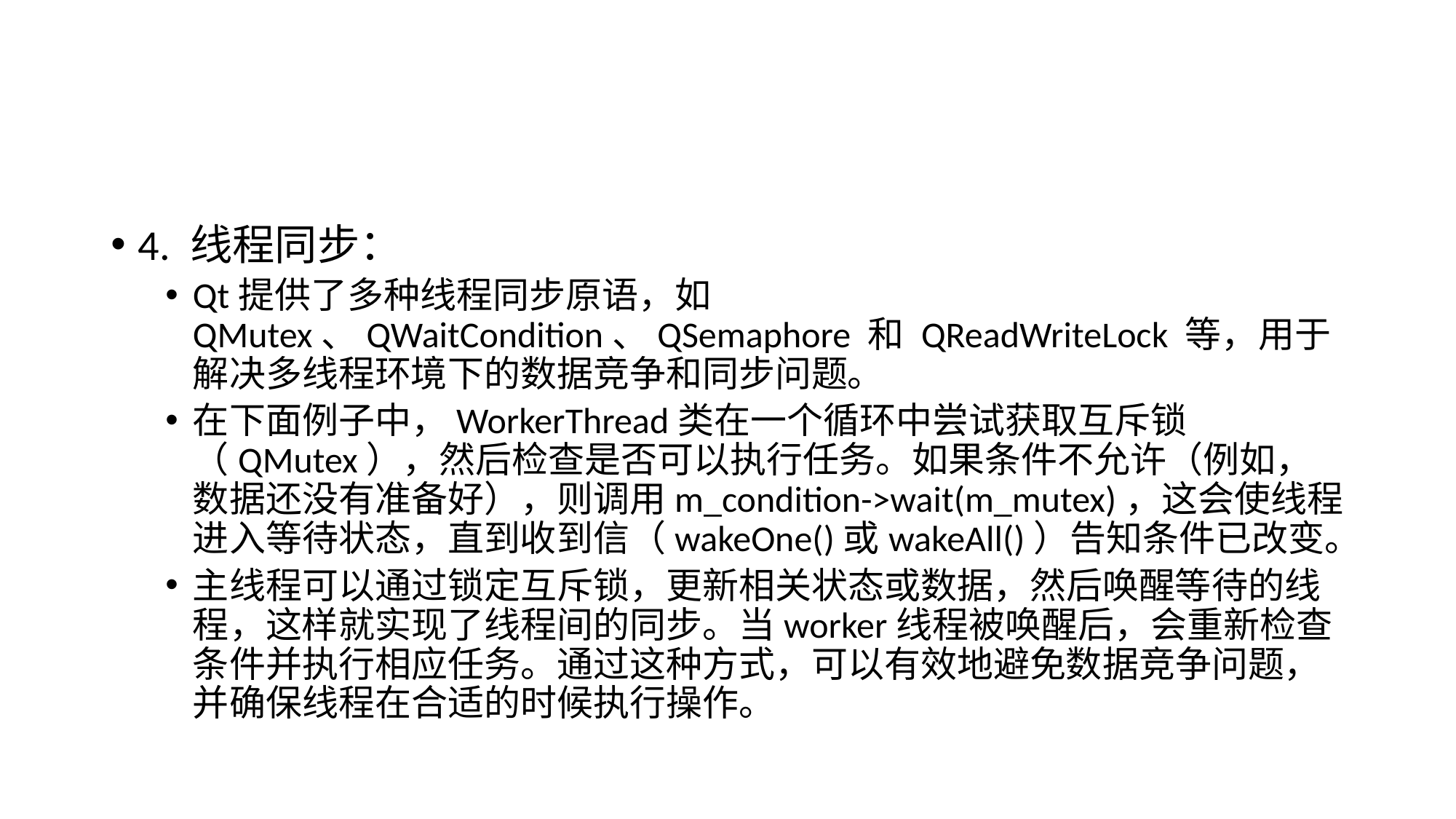

#
4. 线程同步：
Qt提供了多种线程同步原语，如 QMutex、QWaitCondition、QSemaphore 和 QReadWriteLock 等，用于解决多线程环境下的数据竞争和同步问题。
在下面例子中，WorkerThread类在一个循环中尝试获取互斥锁（QMutex），然后检查是否可以执行任务。如果条件不允许（例如，数据还没有准备好），则调用m_condition->wait(m_mutex)，这会使线程进入等待状态，直到收到信（wakeOne()或wakeAll()）告知条件已改变。
主线程可以通过锁定互斥锁，更新相关状态或数据，然后唤醒等待的线程，这样就实现了线程间的同步。当worker线程被唤醒后，会重新检查条件并执行相应任务。通过这种方式，可以有效地避免数据竞争问题，并确保线程在合适的时候执行操作。